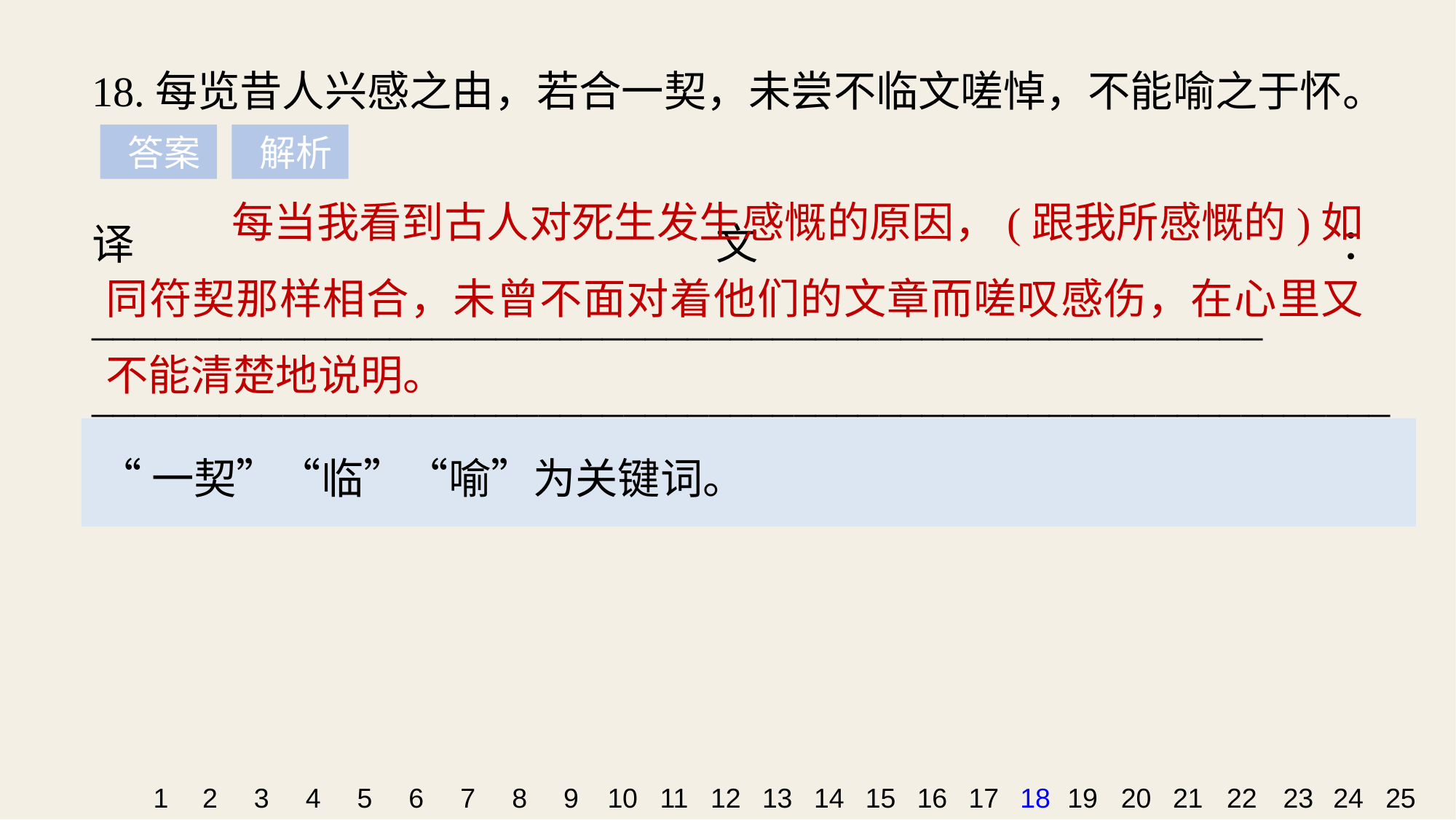

18.每览昔人兴感之由，若合一契，未尝不临文嗟悼，不能喻之于怀。

译文：_______________________________________________________
_____________________________________________________________________________
 答案
 解析
            每当我看到古人对死生发生感慨的原因，(跟我所感慨的)如同符契那样相合，未曾不面对着他们的文章而嗟叹感伤，在心里又不能清楚地说明。

“一契”“临”“喻”为关键词。
1
2
3
4
5
6
7
8
9
10
11
12
13
14
15
16
17
18
19
20
21
22
23
24
25